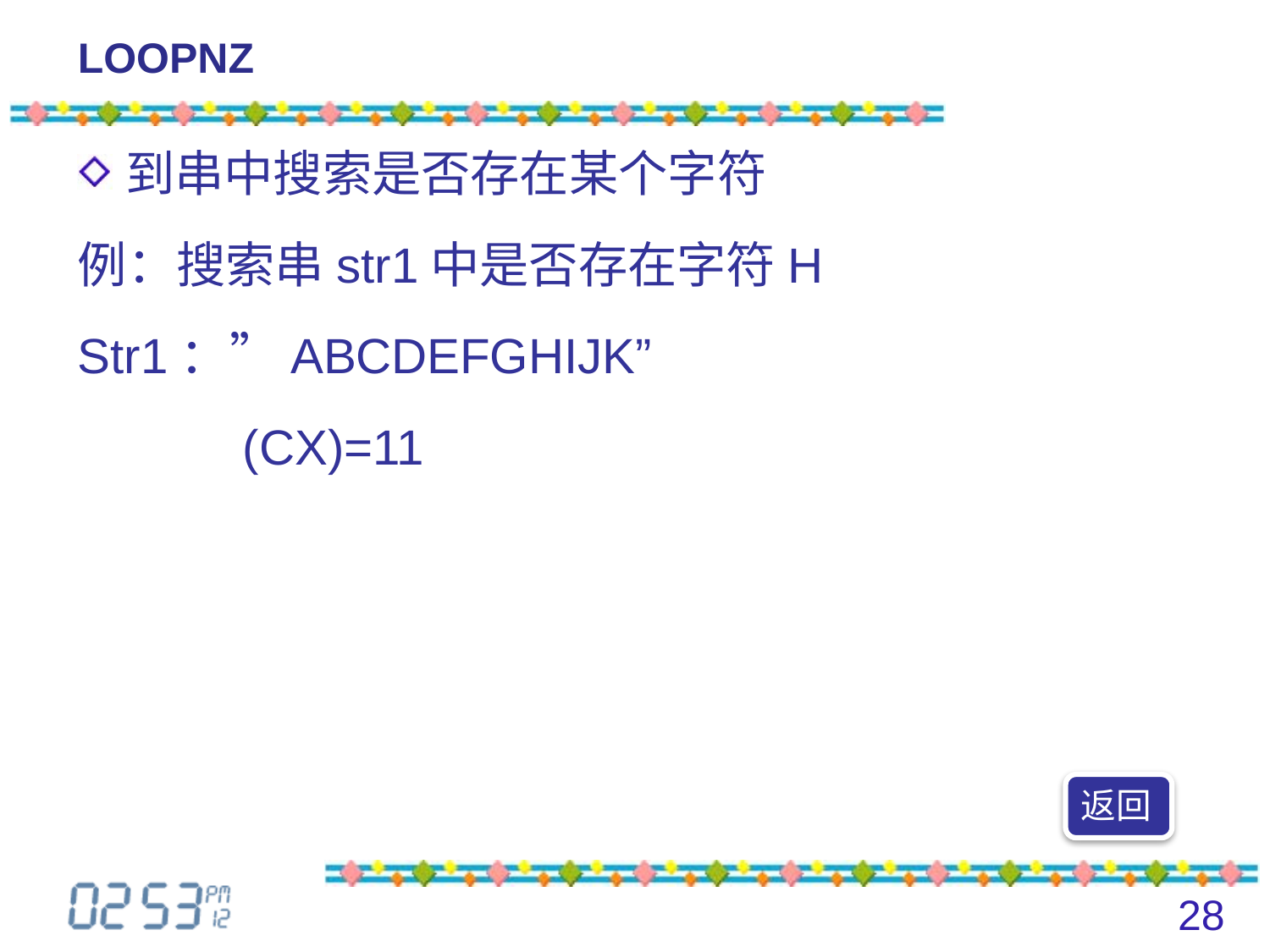

# LOOPNZ
到串中搜索是否存在某个字符
例：搜索串str1中是否存在字符H
Str1：”ABCDEFGHIJK”
            (CX)=11
返回